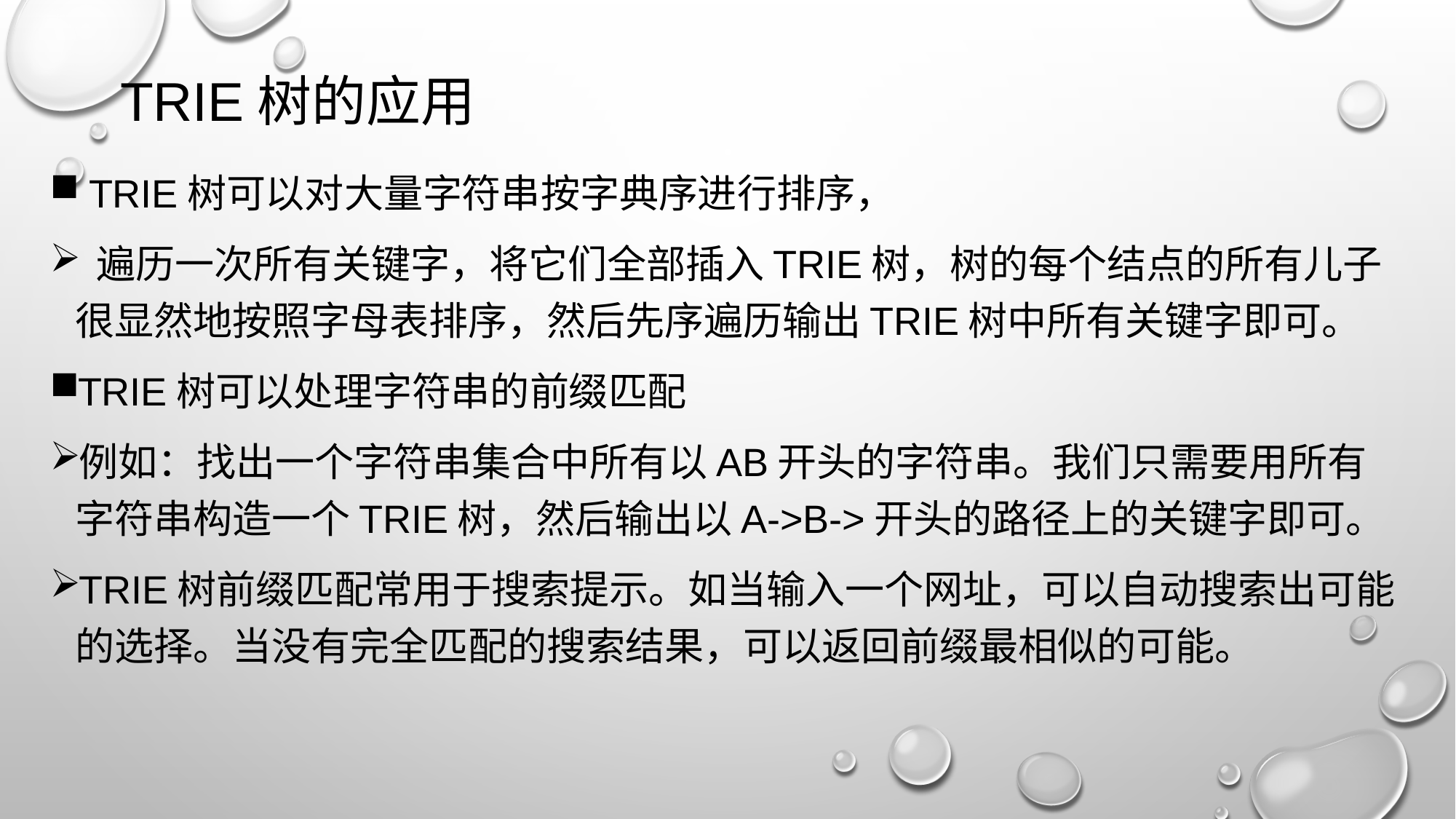

# Trie树的应用
 Trie树可以对大量字符串按字典序进行排序，
 遍历一次所有关键字，将它们全部插入trie树，树的每个结点的所有儿子很显然地按照字母表排序，然后先序遍历输出Trie树中所有关键字即可。
Trie树可以处理字符串的前缀匹配
例如：找出一个字符串集合中所有以ab开头的字符串。我们只需要用所有字符串构造一个trie树，然后输出以a->b->开头的路径上的关键字即可。
trie树前缀匹配常用于搜索提示。如当输入一个网址，可以自动搜索出可能的选择。当没有完全匹配的搜索结果，可以返回前缀最相似的可能。